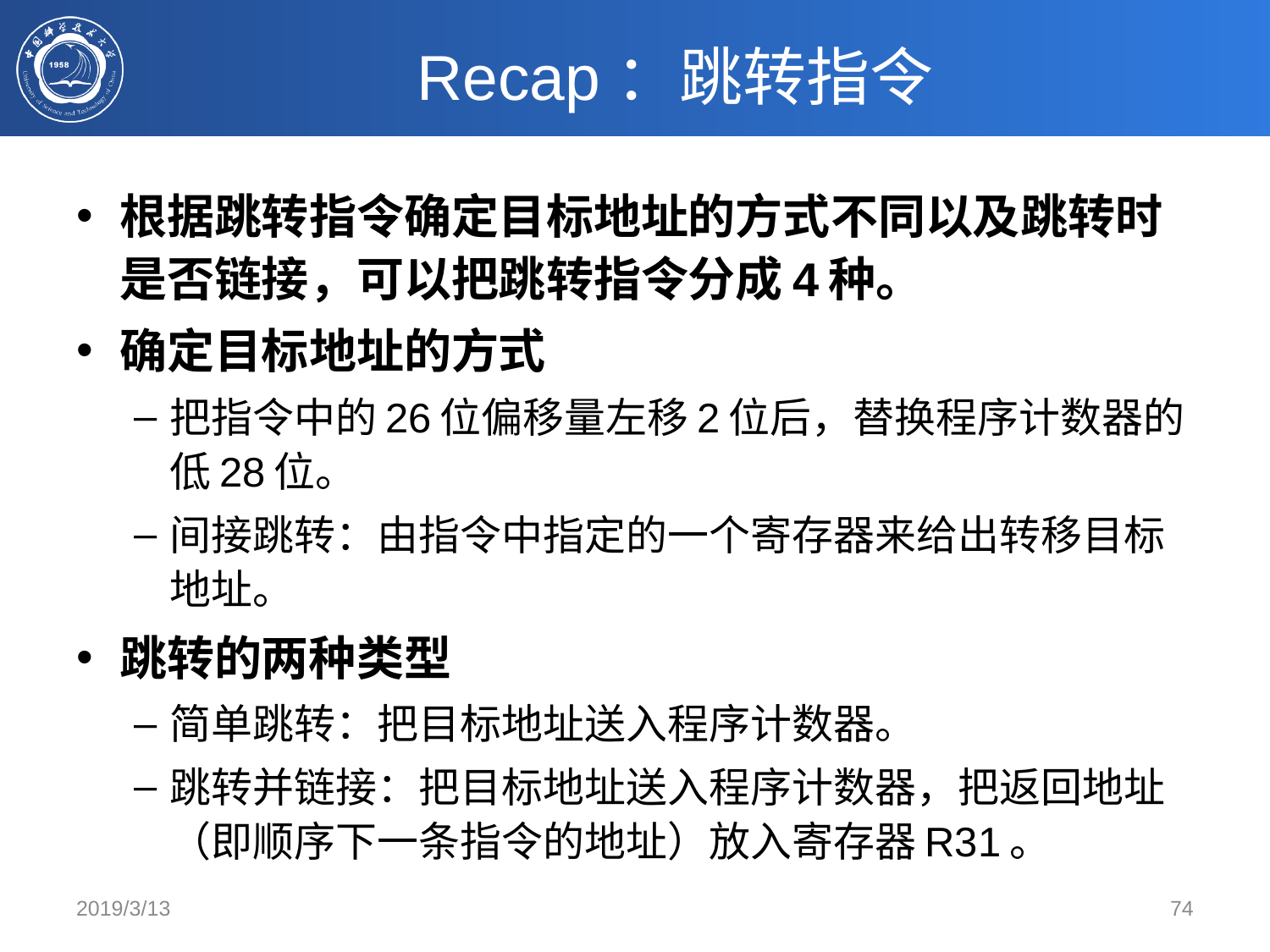

# Recap：跳转指令
根据跳转指令确定目标地址的方式不同以及跳转时是否链接，可以把跳转指令分成4种。
确定目标地址的方式
把指令中的26位偏移量左移2位后，替换程序计数器的低28位。
间接跳转：由指令中指定的一个寄存器来给出转移目标地址。
跳转的两种类型
简单跳转：把目标地址送入程序计数器。
跳转并链接：把目标地址送入程序计数器，把返回地址（即顺序下一条指令的地址）放入寄存器R31。

2019/3/13
74